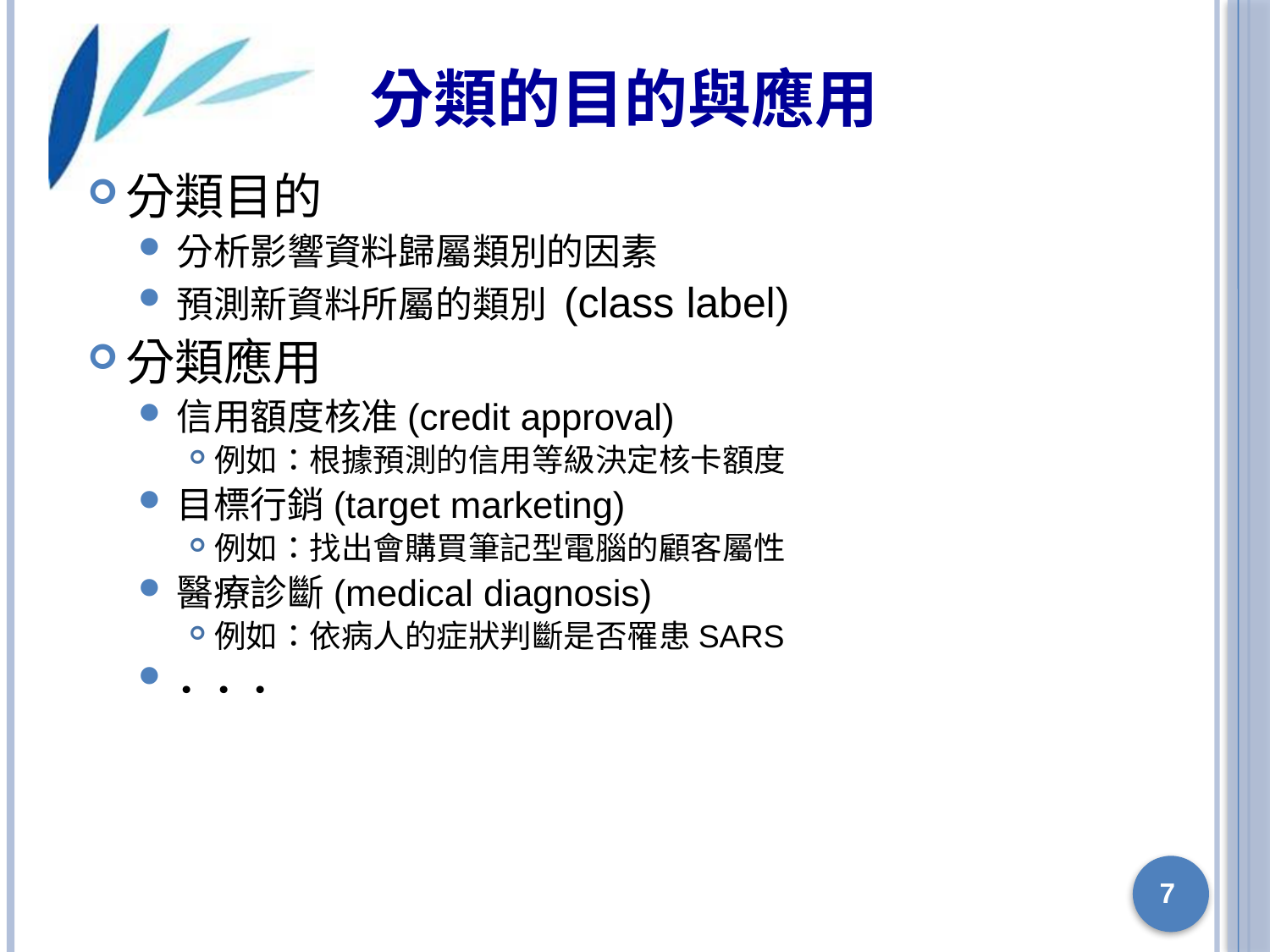

# 分類的目的與應用
分類目的
分析影響資料歸屬類別的因素
預測新資料所屬的類別 (class label)
分類應用
信用額度核准(credit approval)
例如：根據預測的信用等級決定核卡額度
目標行銷(target marketing)
例如：找出會購買筆記型電腦的顧客屬性
醫療診斷(medical diagnosis)
例如：依病人的症狀判斷是否罹患SARS
．．．

7